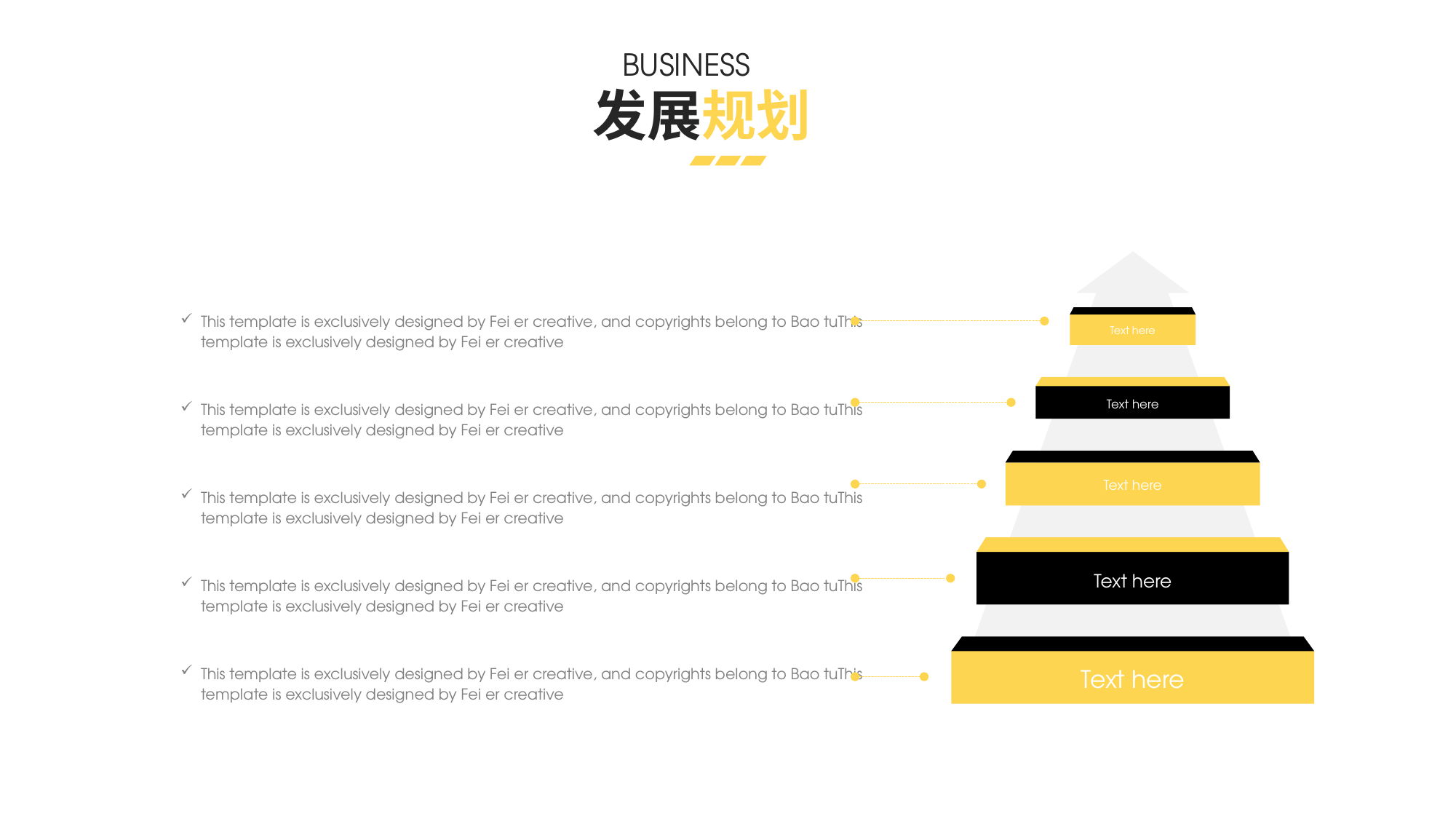

BUSINESS
发展规划

Text here

Text here

Text here

Text here

Text here
This template is exclusively designed by Fei er creative, and copyrights belong to Bao tuThis template is exclusively designed by Fei er creative
This template is exclusively designed by Fei er creative, and copyrights belong to Bao tuThis template is exclusively designed by Fei er creative
This template is exclusively designed by Fei er creative, and copyrights belong to Bao tuThis template is exclusively designed by Fei er creative
This template is exclusively designed by Fei er creative, and copyrights belong to Bao tuThis template is exclusively designed by Fei er creative
This template is exclusively designed by Fei er creative, and copyrights belong to Bao tuThis template is exclusively designed by Fei er creative